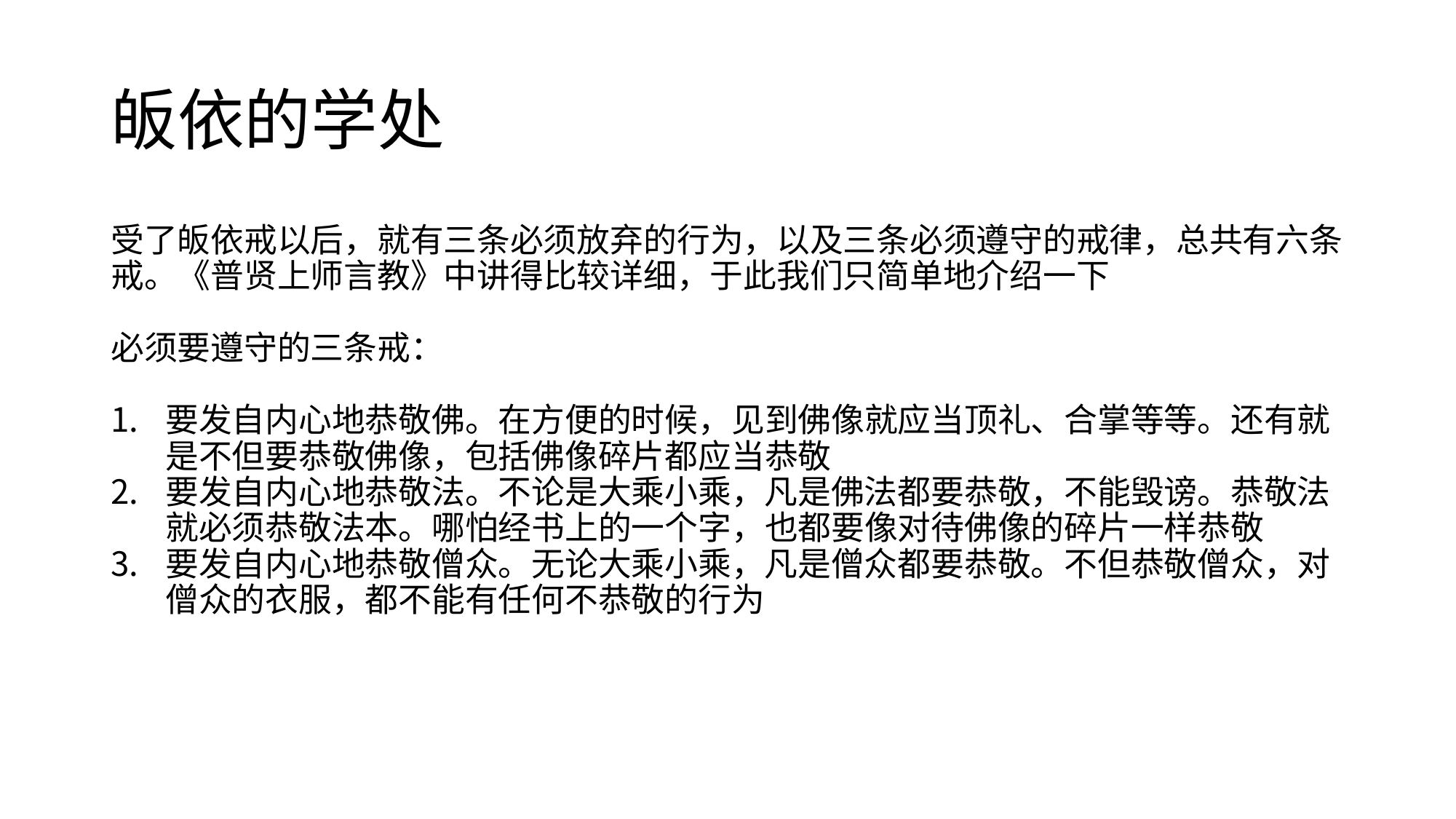

# 皈依的学处
受了皈依戒以后，就有三条必须放弃的行为，以及三条必须遵守的戒律，总共有六条戒。《普贤上师言教》中讲得比较详细，于此我们只简单地介绍一下

必须要遵守的三条戒：

要发自内心地恭敬佛。在方便的时候，见到佛像就应当顶礼、合掌等等。还有就是不但要恭敬佛像，包括佛像碎片都应当恭敬
要发自内心地恭敬法。不论是大乘小乘，凡是佛法都要恭敬，不能毁谤。恭敬法就必须恭敬法本。哪怕经书上的一个字，也都要像对待佛像的碎片一样恭敬
要发自内心地恭敬僧众。无论大乘小乘，凡是僧众都要恭敬。不但恭敬僧众，对僧众的衣服，都不能有任何不恭敬的行为